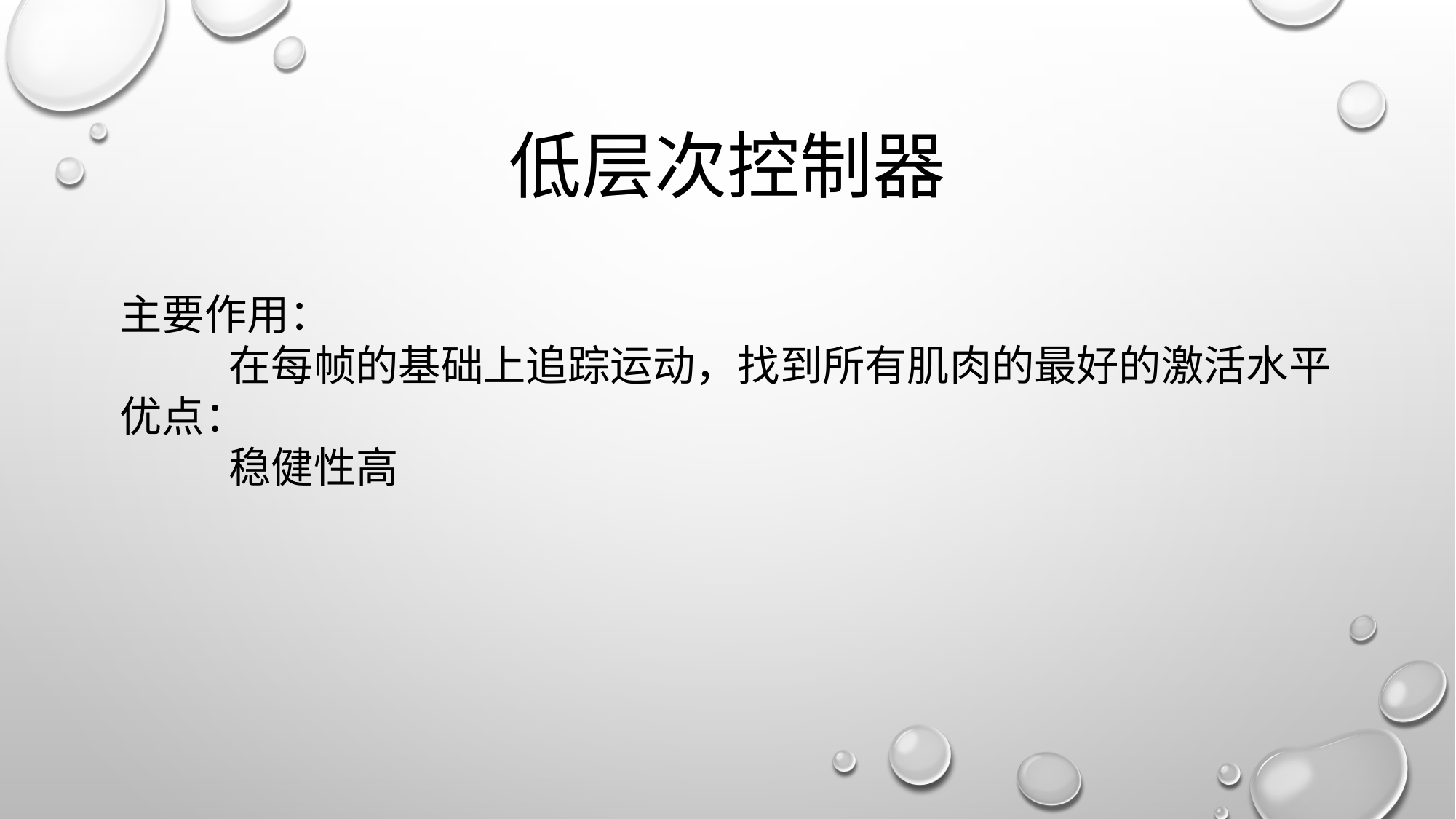

# 低层次控制器
主要作用：
	在每帧的基础上追踪运动，找到所有肌肉的最好的激活水平
优点：
	稳健性高